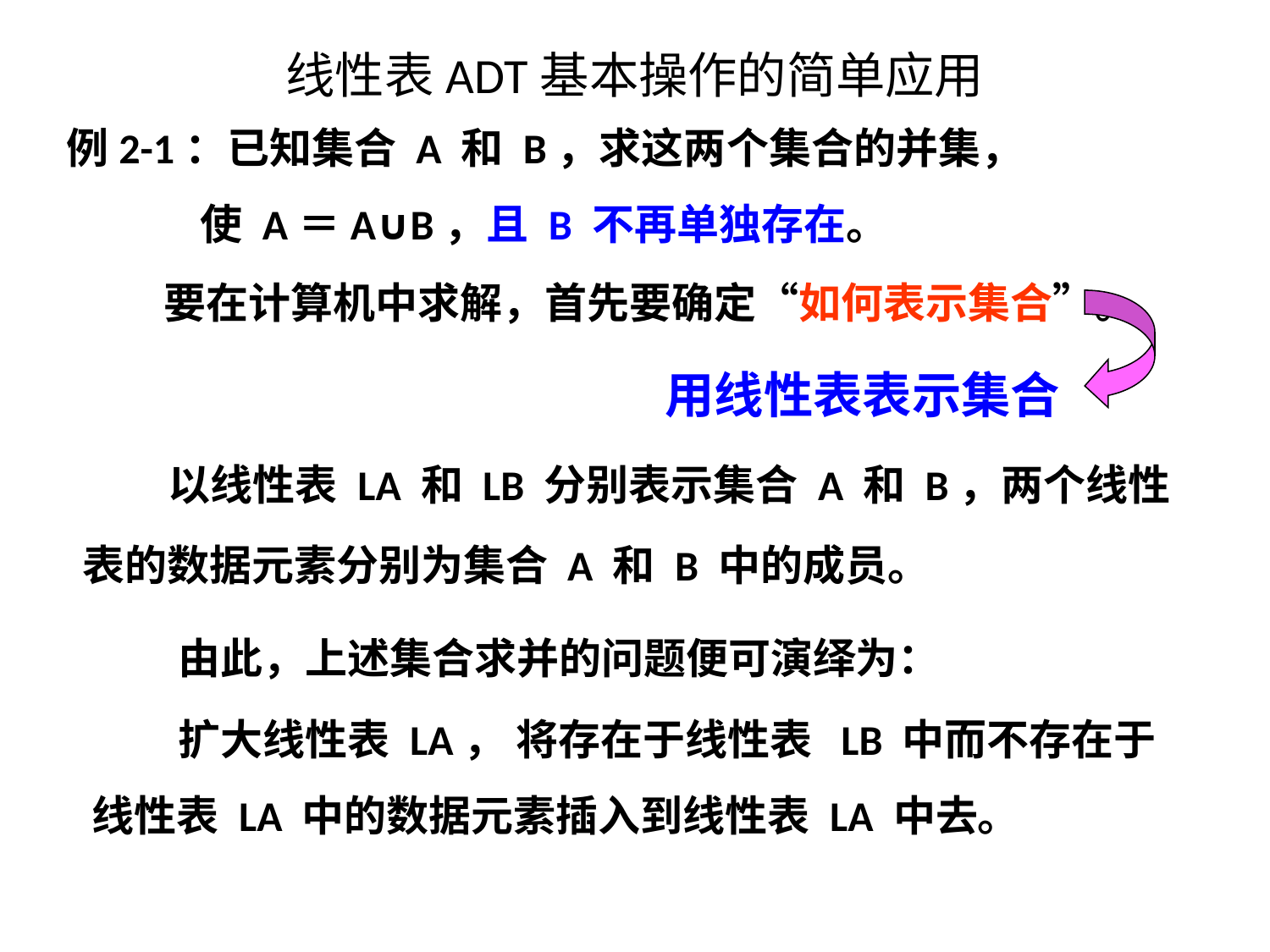

线性表ADT基本操作的简单应用
例2-1：已知集合 A 和 B，求这两个集合的并集，
             使 A＝A∪B，且 B 不再单独存在。
        要在计算机中求解，首先要确定“如何表示集合”。

用线性表表示集合
        以线性表 LA 和 LB 分别表示集合 A 和 B，两个线性
表的数据元素分别为集合 A 和 B 中的成员。
        由此，上述集合求并的问题便可演绎为：
        扩大线性表 LA， 将存在于线性表  LB 中而不存在于
线性表 LA 中的数据元素插入到线性表 LA 中去。